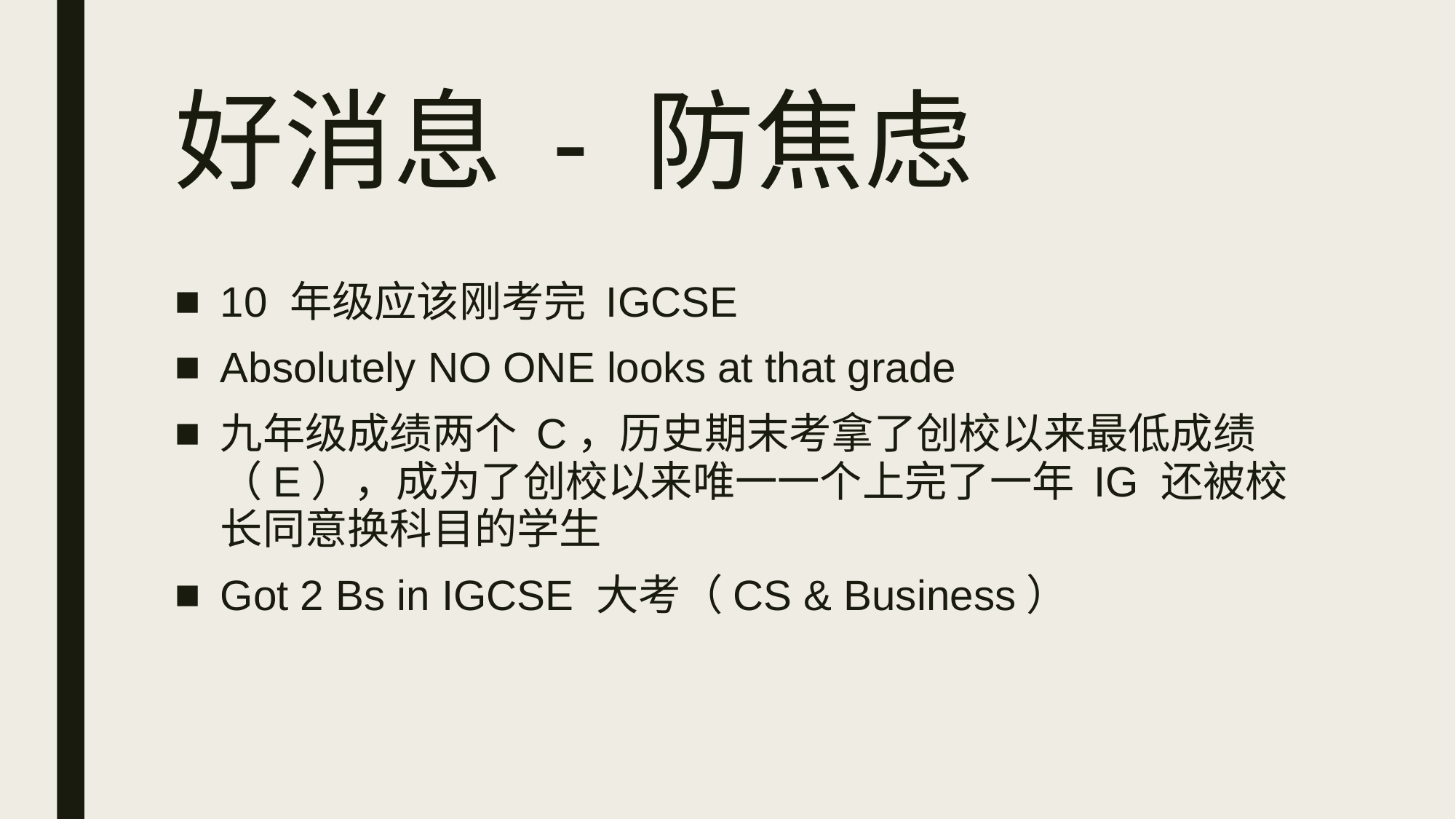

# 好消息 - 防焦虑
10 年级应该刚考完 IGCSE
Absolutely NO ONE looks at that grade
九年级成绩两个 C，历史期末考拿了创校以来最低成绩（E），成为了创校以来唯一一个上完了一年 IG 还被校长同意换科目的学生
Got 2 Bs in IGCSE 大考（CS & Business）